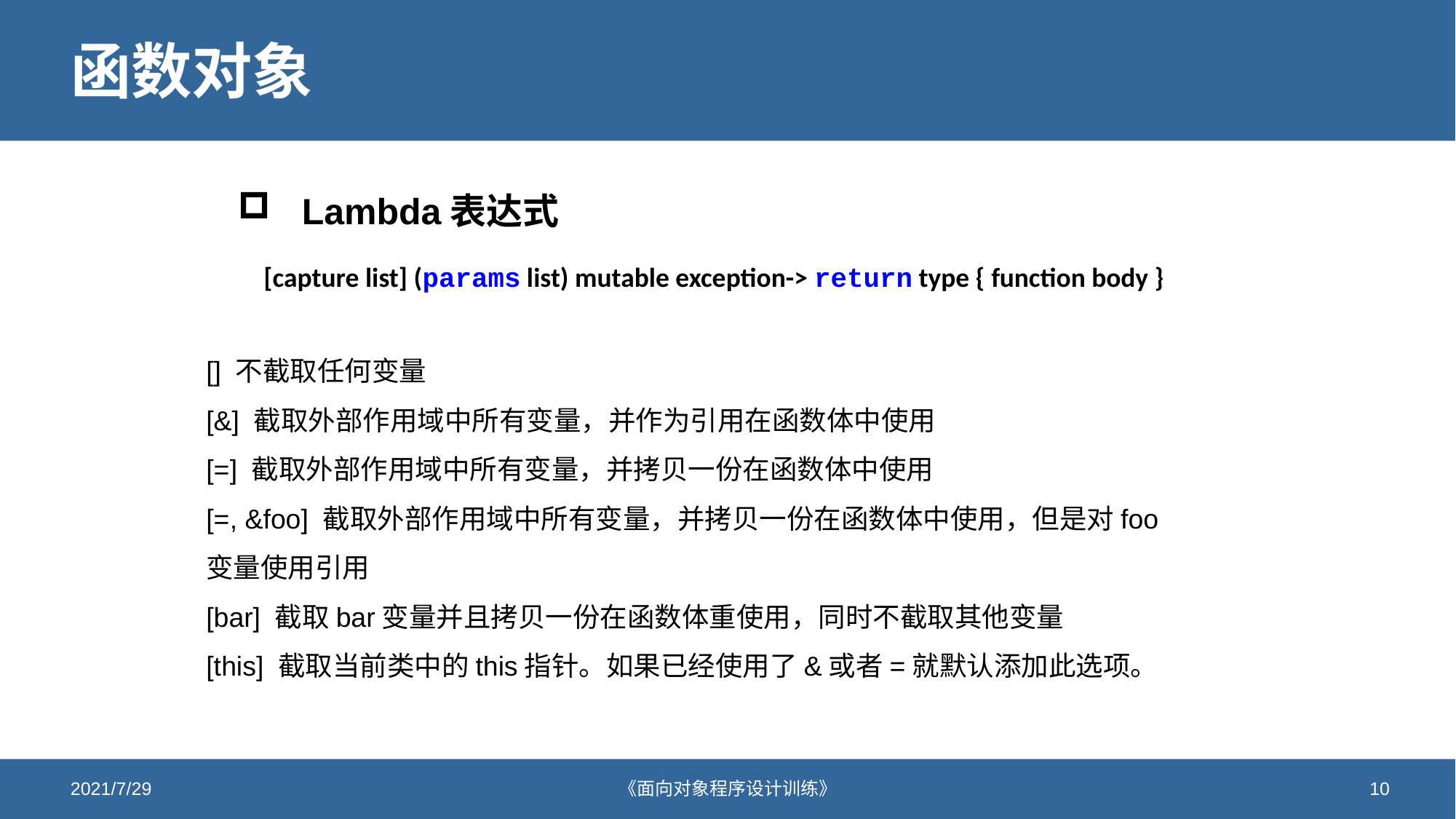

# 函数对象
Lambda表达式
[capture list] (params list) mutable exception-> return type { function body }
[] 不截取任何变量
[&] 截取外部作用域中所有变量，并作为引用在函数体中使用
[=] 截取外部作用域中所有变量，并拷贝一份在函数体中使用
[=, &foo] 截取外部作用域中所有变量，并拷贝一份在函数体中使用，但是对foo变量使用引用
[bar] 截取bar变量并且拷贝一份在函数体重使用，同时不截取其他变量
[this] 截取当前类中的this指针。如果已经使用了&或者=就默认添加此选项。
2021/7/29
《面向对象程序设计训练》
10